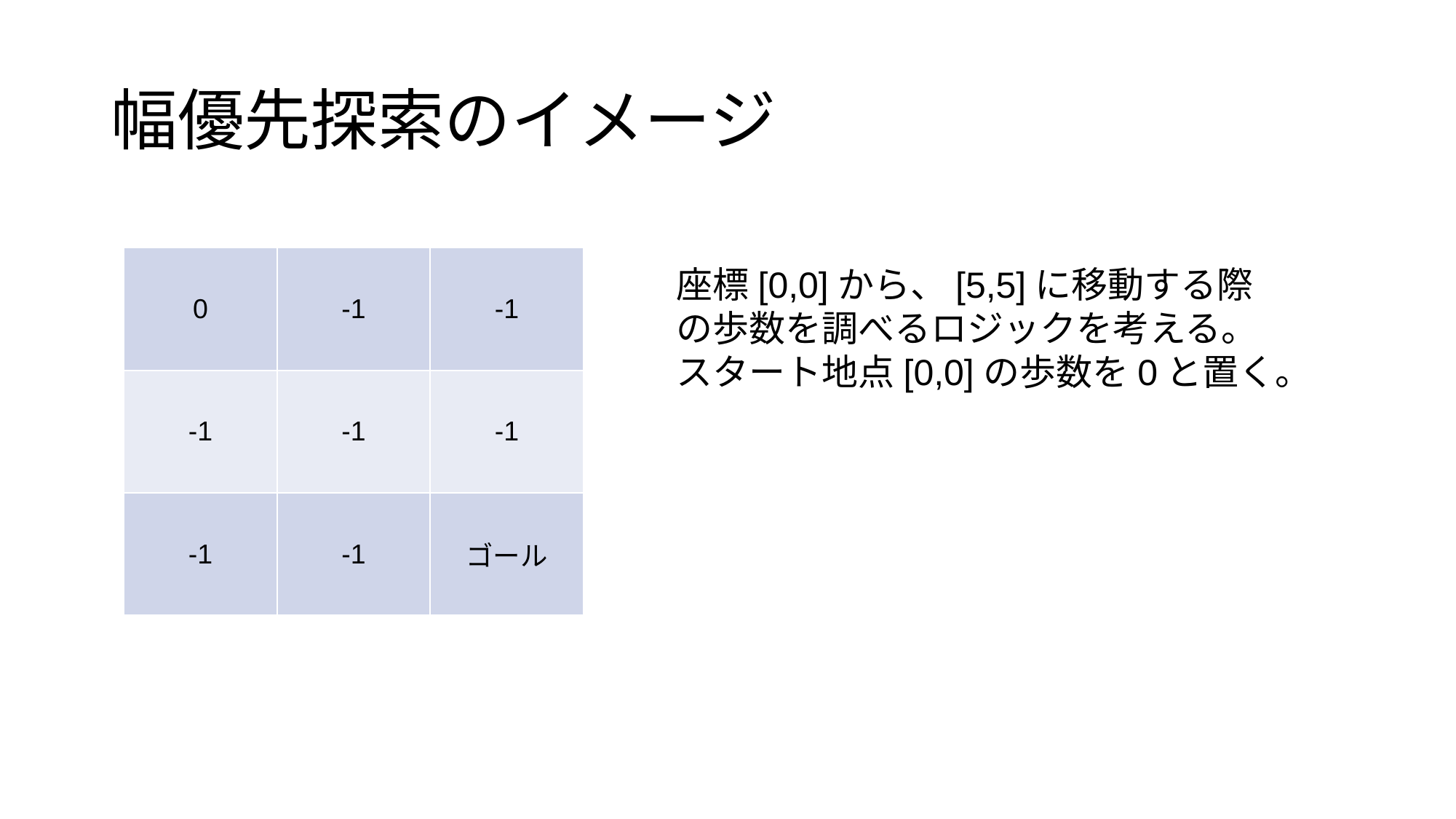

# 幅優先探索のイメージ
| 0 | -1 | -1 |
| --- | --- | --- |
| -1 | -1 | -1 |
| -1 | -1 | ゴール |
座標[0,0]から、[5,5]に移動する際の歩数を調べるロジックを考える。
スタート地点[0,0]の歩数を0と置く。